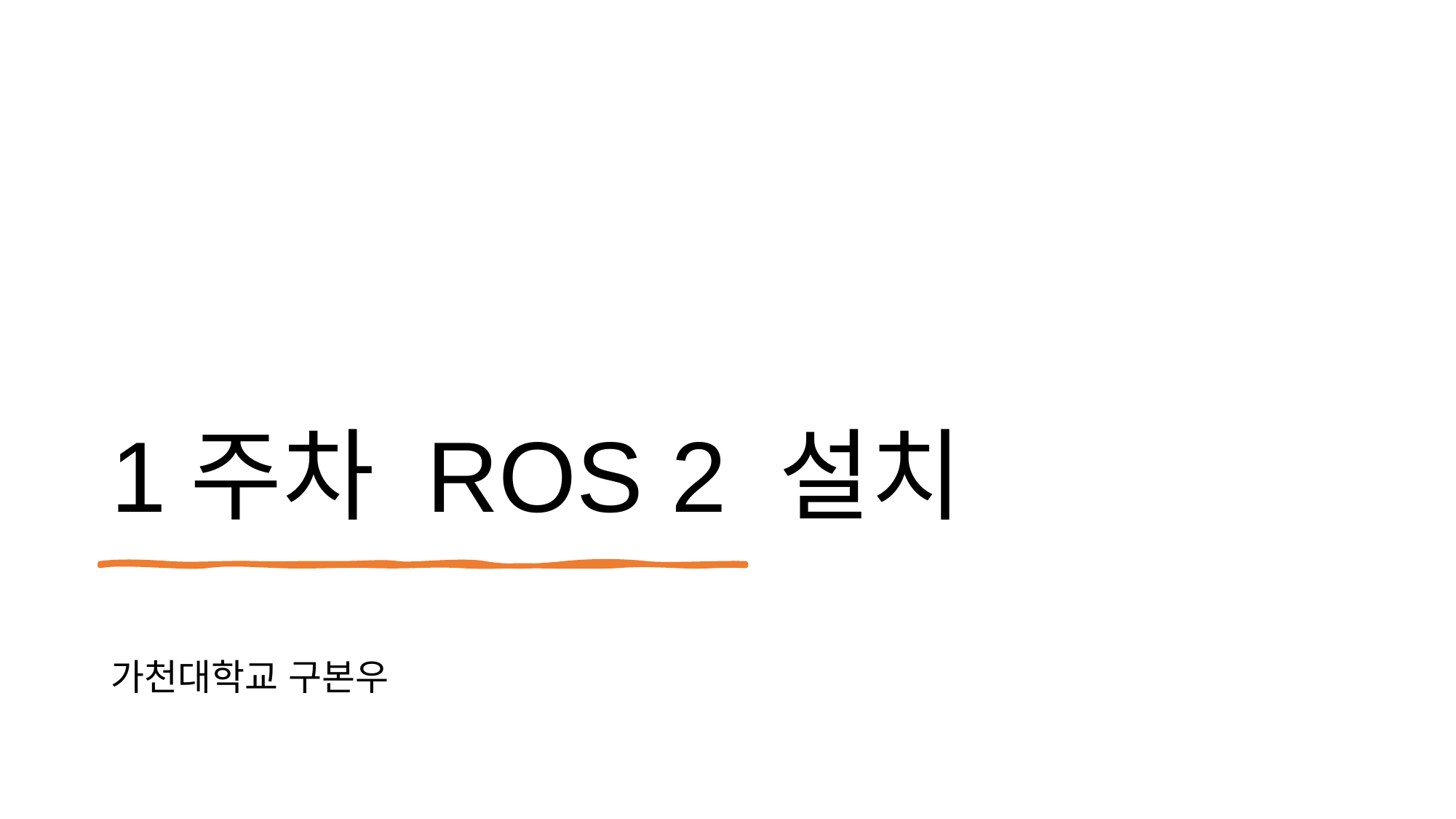

# 1주차 ROS 2 설치

가천대학교 구본우